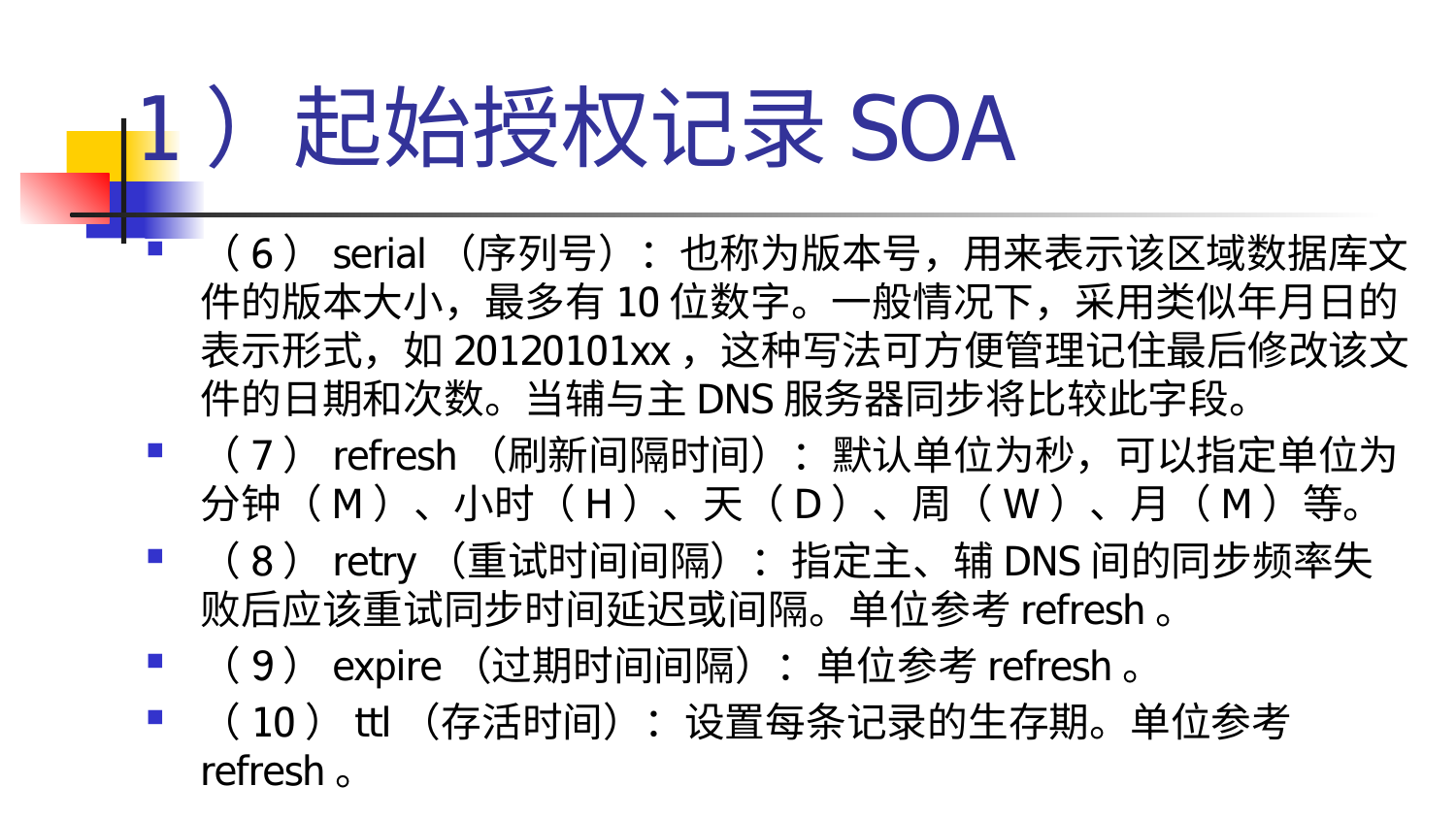

# 1）起始授权记录SOA
（6）serial（序列号）：也称为版本号，用来表示该区域数据库文件的版本大小，最多有10位数字。一般情况下，采用类似年月日的表示形式，如20120101xx，这种写法可方便管理记住最后修改该文件的日期和次数。当辅与主DNS服务器同步将比较此字段。
（7）refresh（刷新间隔时间）：默认单位为秒，可以指定单位为分钟（M）、小时（H）、天（D）、周（W）、月（M）等。
（8）retry（重试时间间隔）：指定主、辅DNS间的同步频率失败后应该重试同步时间延迟或间隔。单位参考refresh。
（9）expire（过期时间间隔）：单位参考refresh。
（10）ttl（存活时间）：设置每条记录的生存期。单位参考refresh。